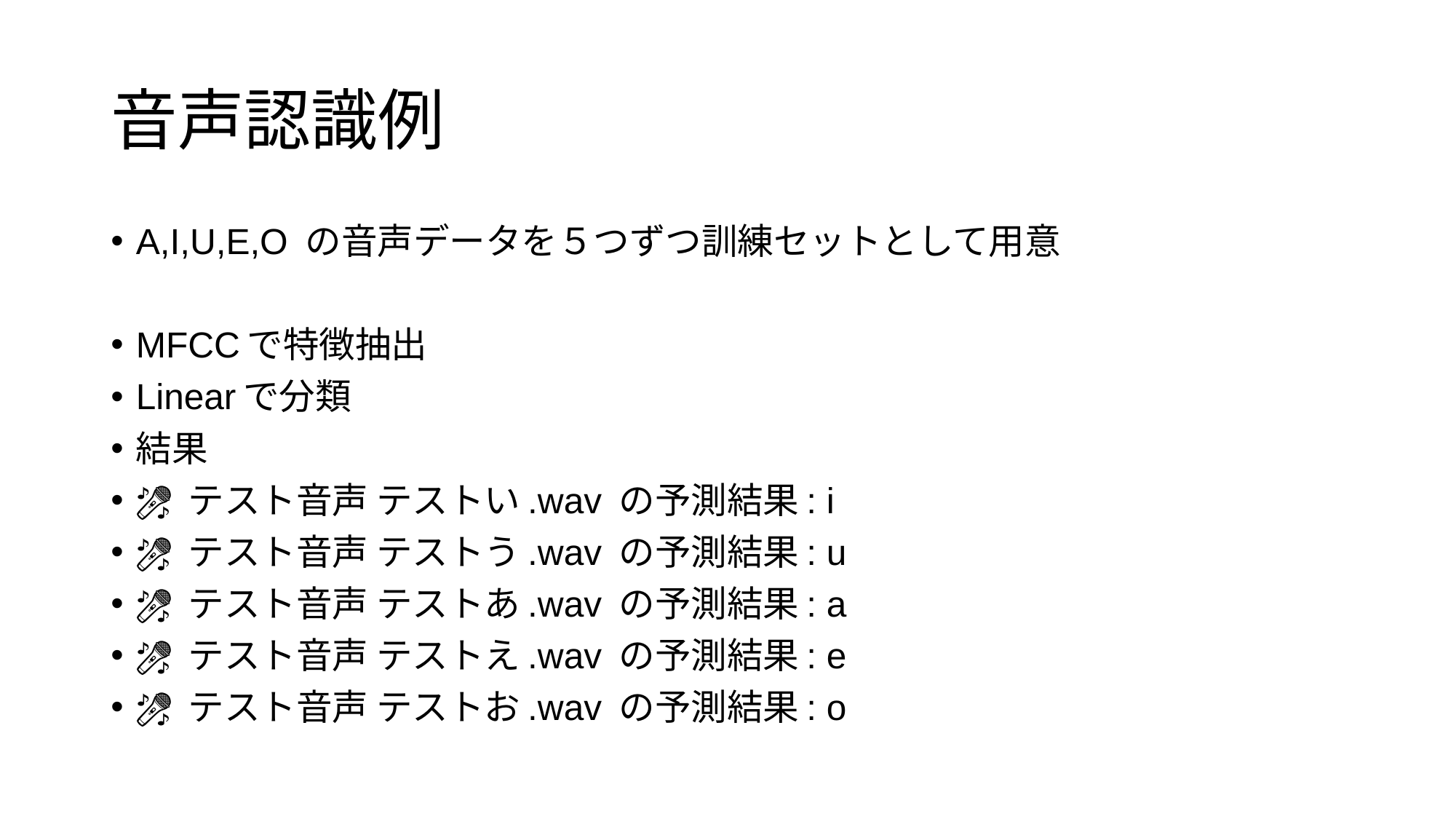

# 音声認識例
A,I,U,E,O の音声データを５つずつ訓練セットとして用意

MFCCで特徴抽出
Linearで分類
結果
🎤 テスト音声 テストい.wav の予測結果: i
🎤 テスト音声 テストう.wav の予測結果: u
🎤 テスト音声 テストあ.wav の予測結果: a
🎤 テスト音声 テストえ.wav の予測結果: e
🎤 テスト音声 テストお.wav の予測結果: o